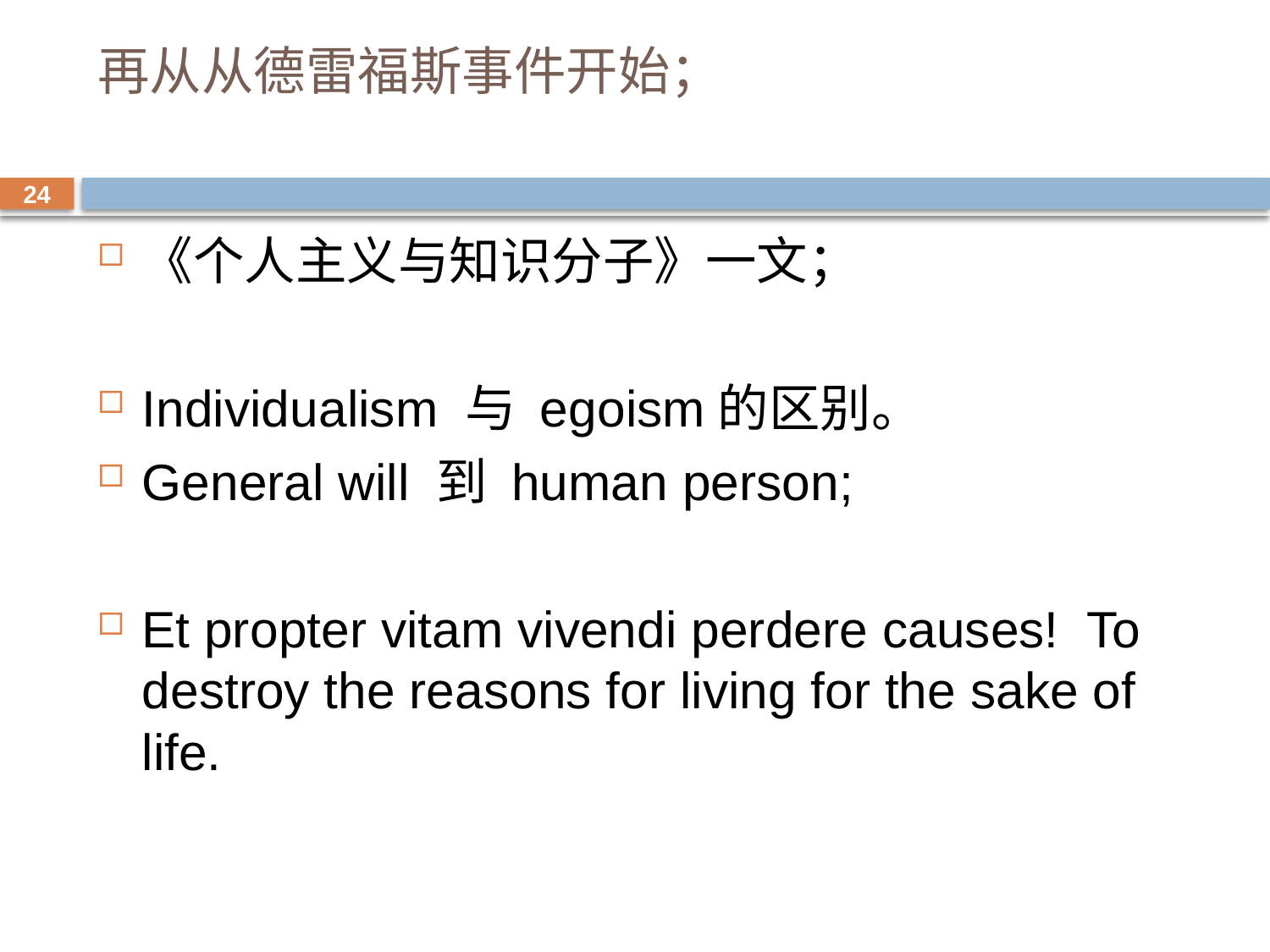

# 再从从德雷福斯事件开始；
24
《个人主义与知识分子》一文；

Individualism 与 egoism的区别。
General will 到 human person;

Et propter vitam vivendi perdere causes!  To destroy the reasons for living for the sake of life.